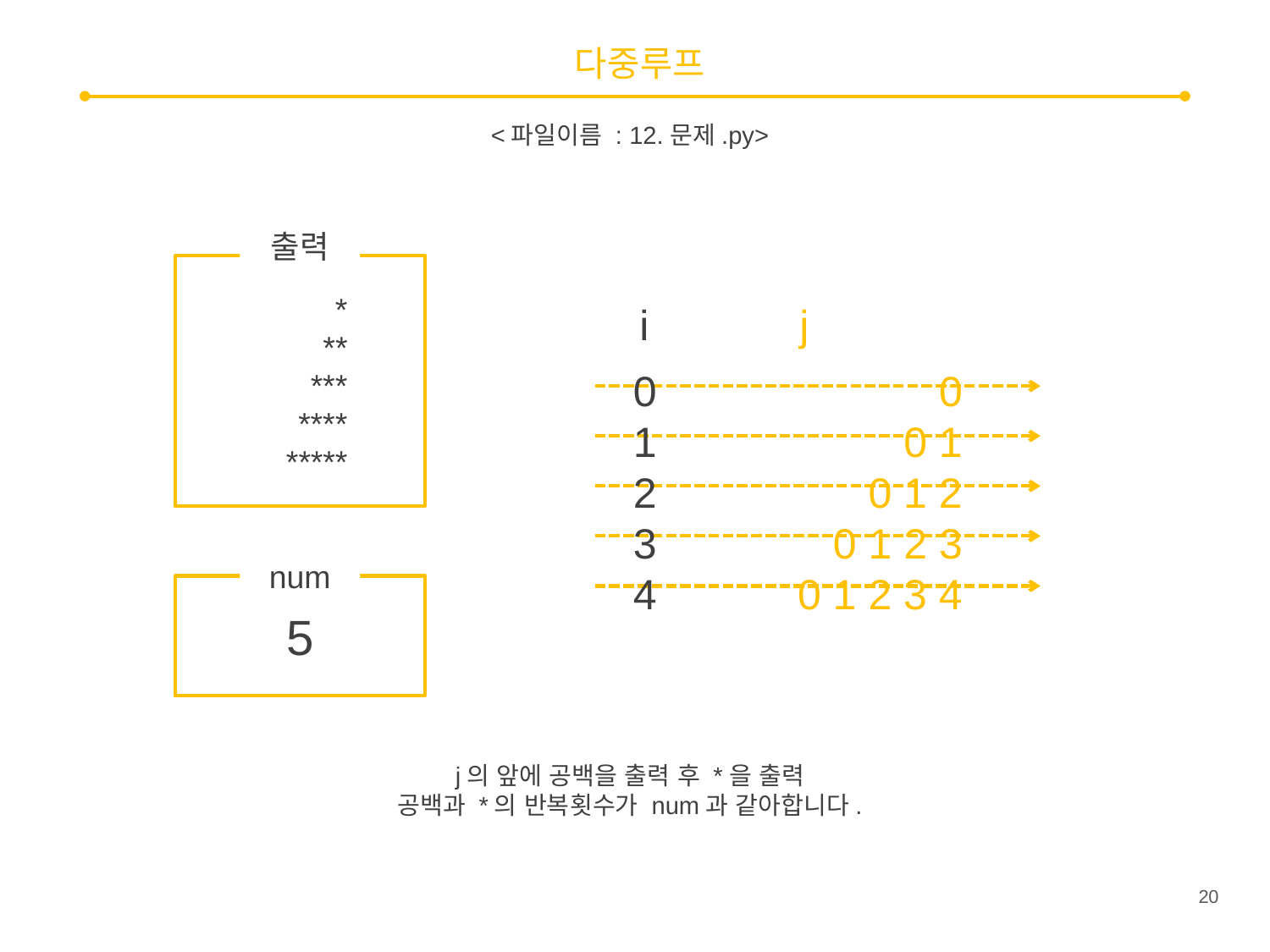

# 다중루프
<파일이름 : 12.문제.py>
출력

*
**
***
****
*****
i
j
0
1
2
3
4
0
0 1
0 1 2
0 1 2 3
0 1 2 3 4
num
5
j의 앞에 공백을 출력 후 *을 출력
공백과 *의 반복횟수가 num과 같아합니다.